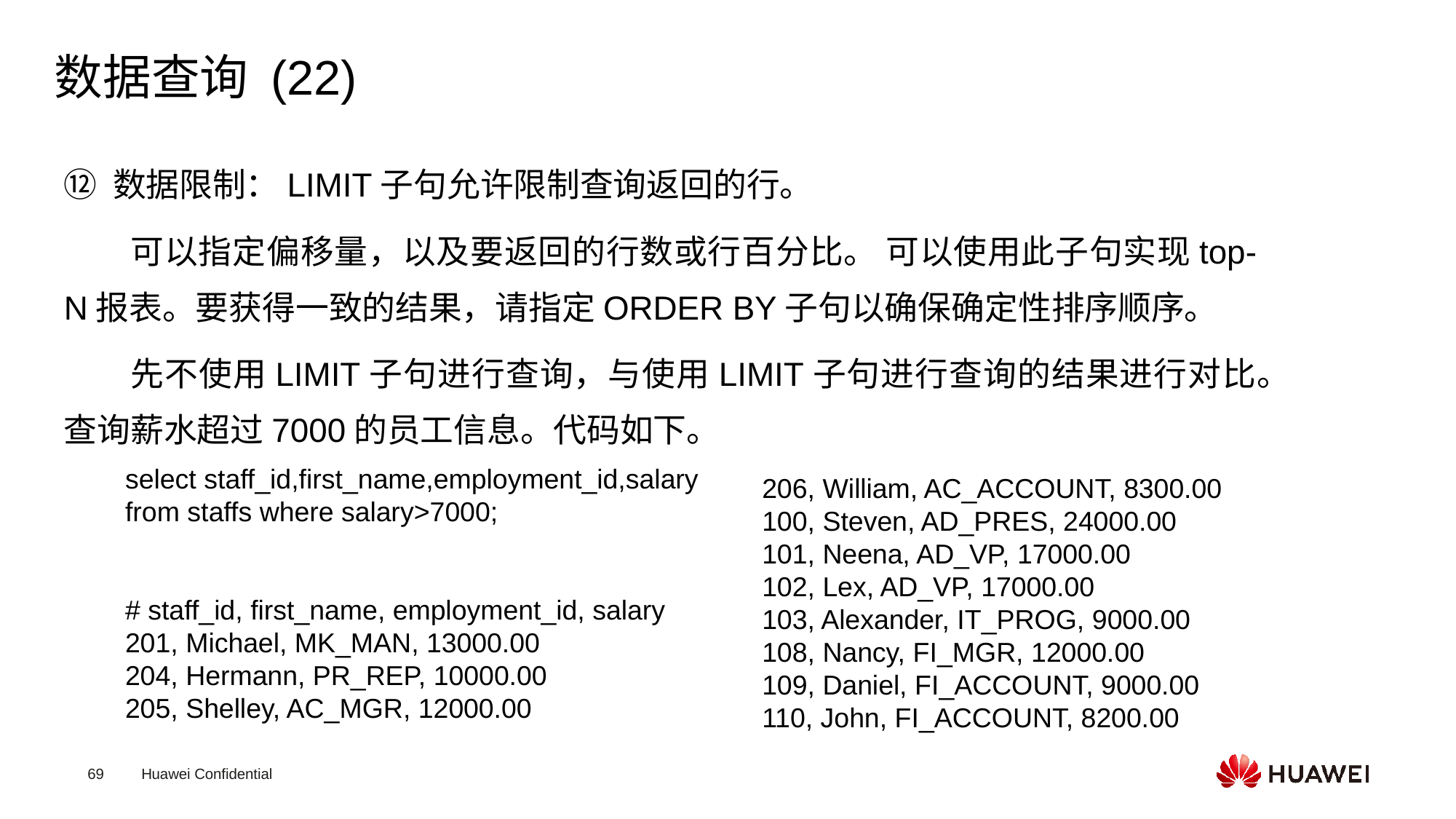

# 数据查询 (22)
⑫ 数据限制：LIMIT子句允许限制查询返回的行。
可以指定偏移量，以及要返回的行数或行百分比。 可以使用此子句实现top-N报表。要获得一致的结果，请指定ORDER BY子句以确保确定性排序顺序。
先不使用LIMIT子句进行查询，与使用LIMIT子句进行查询的结果进行对比。查询薪水超过7000的员工信息。代码如下。
select staff_id,first_name,employment_id,salary from staffs where salary>7000;                                                            # staff_id, first_name, employment_id, salary201, Michael, MK_MAN, 13000.00204, Hermann, PR_REP, 10000.00205, Shelley, AC_MGR, 12000.00

206, William, AC_ACCOUNT, 8300.00100, Steven, AD_PRES, 24000.00101, Neena, AD_VP, 17000.00102, Lex, AD_VP, 17000.00103, Alexander, IT_PROG, 9000.00108, Nancy, FI_MGR, 12000.00109, Daniel, FI_ACCOUNT, 9000.00110, John, FI_ACCOUNT, 8200.00